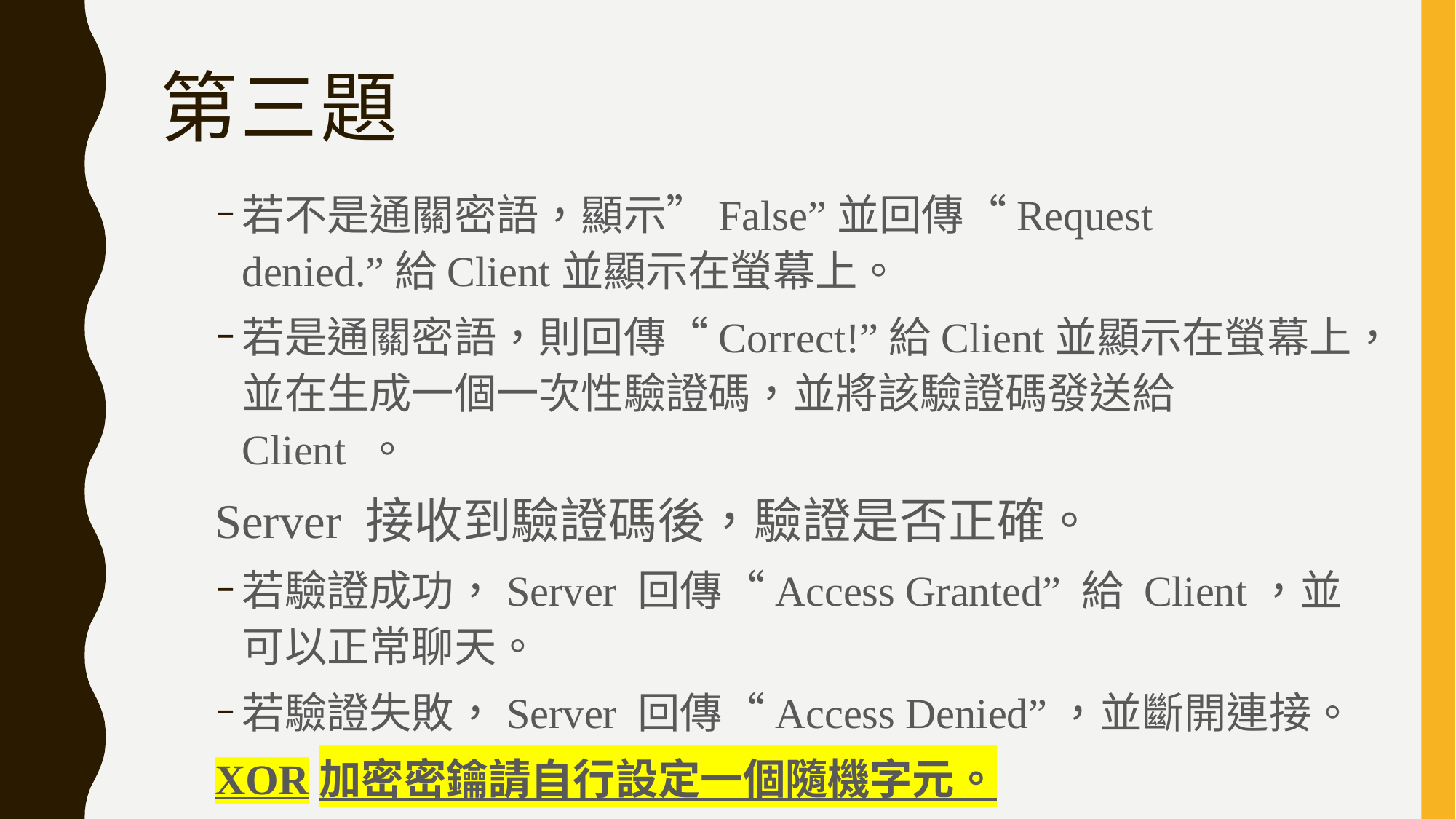

# 第三題
若不是通關密語，顯示”False”並回傳“Request denied.”給Client並顯示在螢幕上。
若是通關密語，則回傳“Correct!”給Client並顯示在螢幕上，並在生成一個一次性驗證碼，並將該驗證碼發送給 Client 。
Server 接收到驗證碼後，驗證是否正確。
若驗證成功，Server 回傳“Access Granted” 給 Client，並可以正常聊天。
若驗證失敗，Server 回傳“Access Denied”，並斷開連接。
XOR加密密鑰請自行設定一個隨機字元。